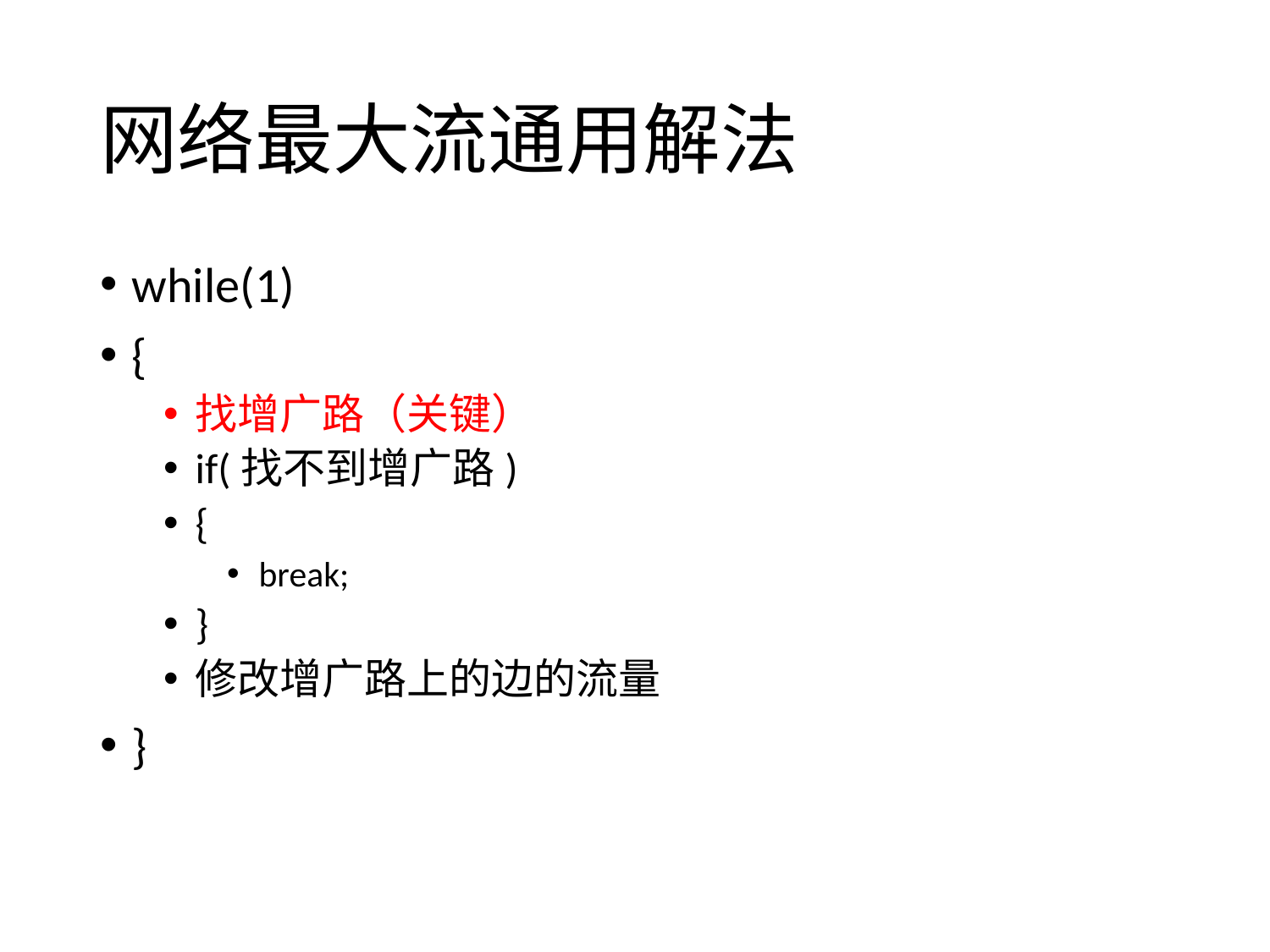

# 网络最大流通用解法
while(1)
{
找增广路（关键）
if(找不到增广路)
{
break;
}
修改增广路上的边的流量
}